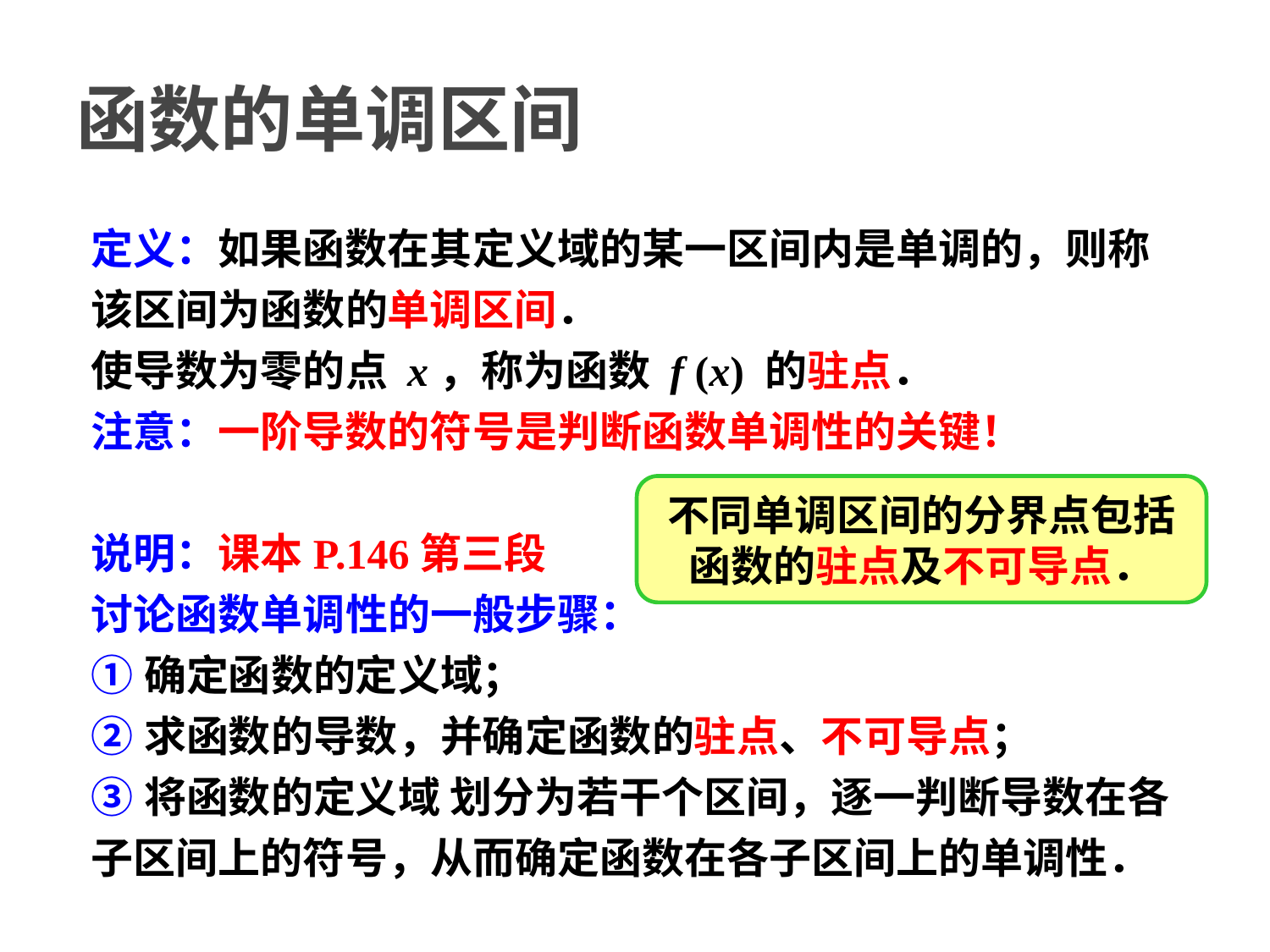

函数的单调区间
定义：如果函数在其定义域的某一区间内是单调的，则称
该区间为函数的单调区间．
使导数为零的点 x，称为函数 f (x) 的驻点．
注意：一阶导数的符号是判断函数单调性的关键！

说明：课本P.146第三段
讨论函数单调性的一般步骤：
①确定函数的定义域；
②求函数的导数，并确定函数的驻点、不可导点；
③将函数的定义域 划分为若干个区间，逐一判断导数在各
子区间上的符号，从而确定函数在各子区间上的单调性．
不同单调区间的分界点包括函数的驻点及不可导点．